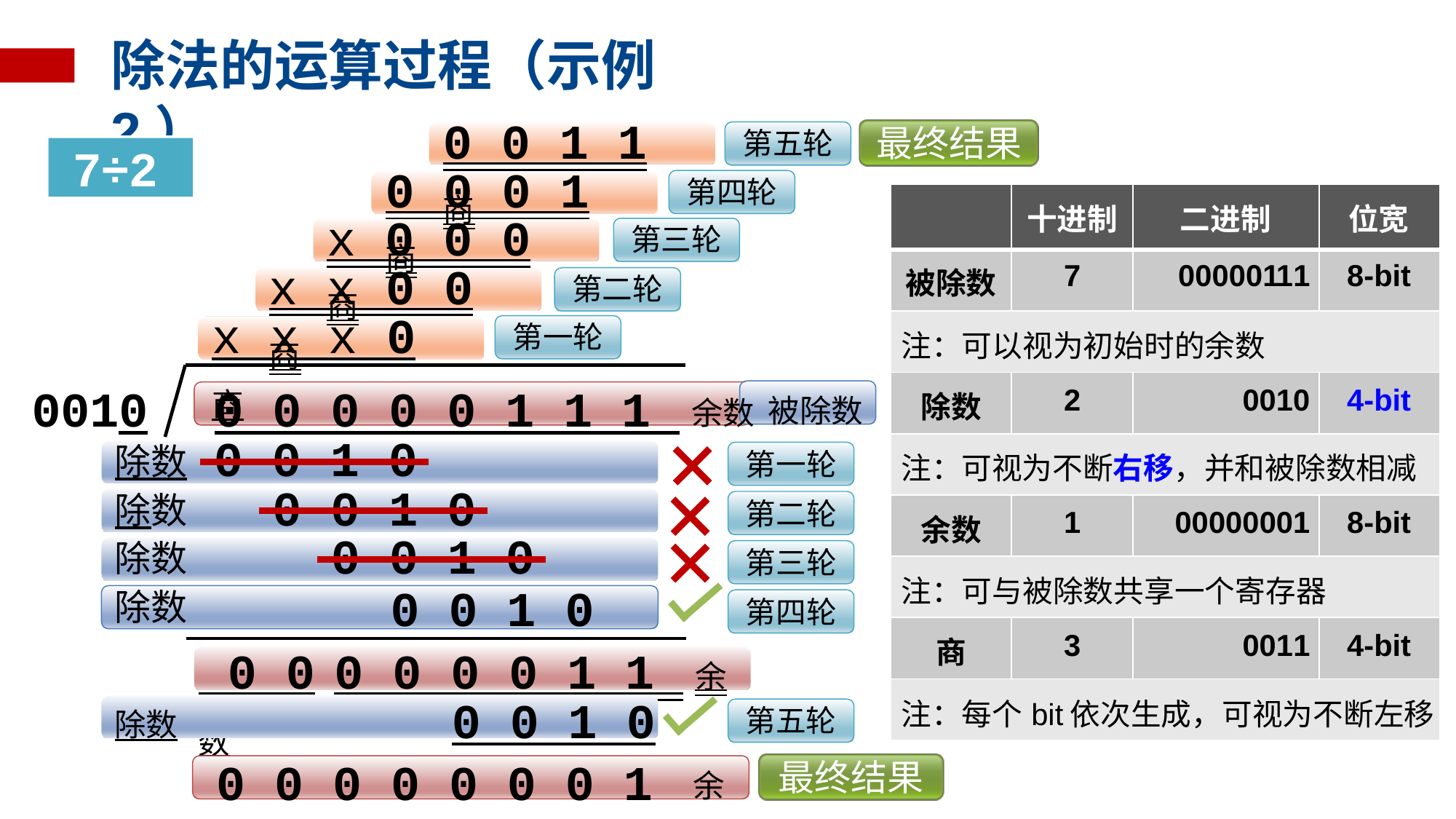

# 除法的运算过程（示例2）
0 0 1 1 商

最终结果

第五轮

7÷2
0 0 0 1 商

第四轮
|  | 十进制 | 二进制 | 位宽 |
| --- | --- | --- | --- |
| 被除数 | 7 | 00000111 | 8-bit |
| 注：可以视为初始时的余数 |  |  |  |
| 除数 | 2 | 0010 | 4-bit |
| 注：可视为不断右移，并和被除数相减 |  |  |  |
| 余数 | 1 | 00000001 | 8-bit |
| 注：可与被除数共享一个寄存器 |  |  |  |
| 商 | 3 | 0011 | 4-bit |
| 注：每个bit依次生成，可视为不断左移 |  |  |  |
x 0 0 0 商

第三轮
x x 0 0 商

第二轮
x x x 0 商

第一轮

0010	0 0 0 0 0 1 1 1 余数 被除数

0 0 1 0
除数

第一轮

0 0 1 0
除数

第二轮

0 0 1 0
除数

第三轮

0 0 1 0
除数

第四轮

 0 0	0 0 0 0 1 1 余数

除数	0 0 1 0

第五轮

0 0 0 0 0 0 0 1 余数

最终结果